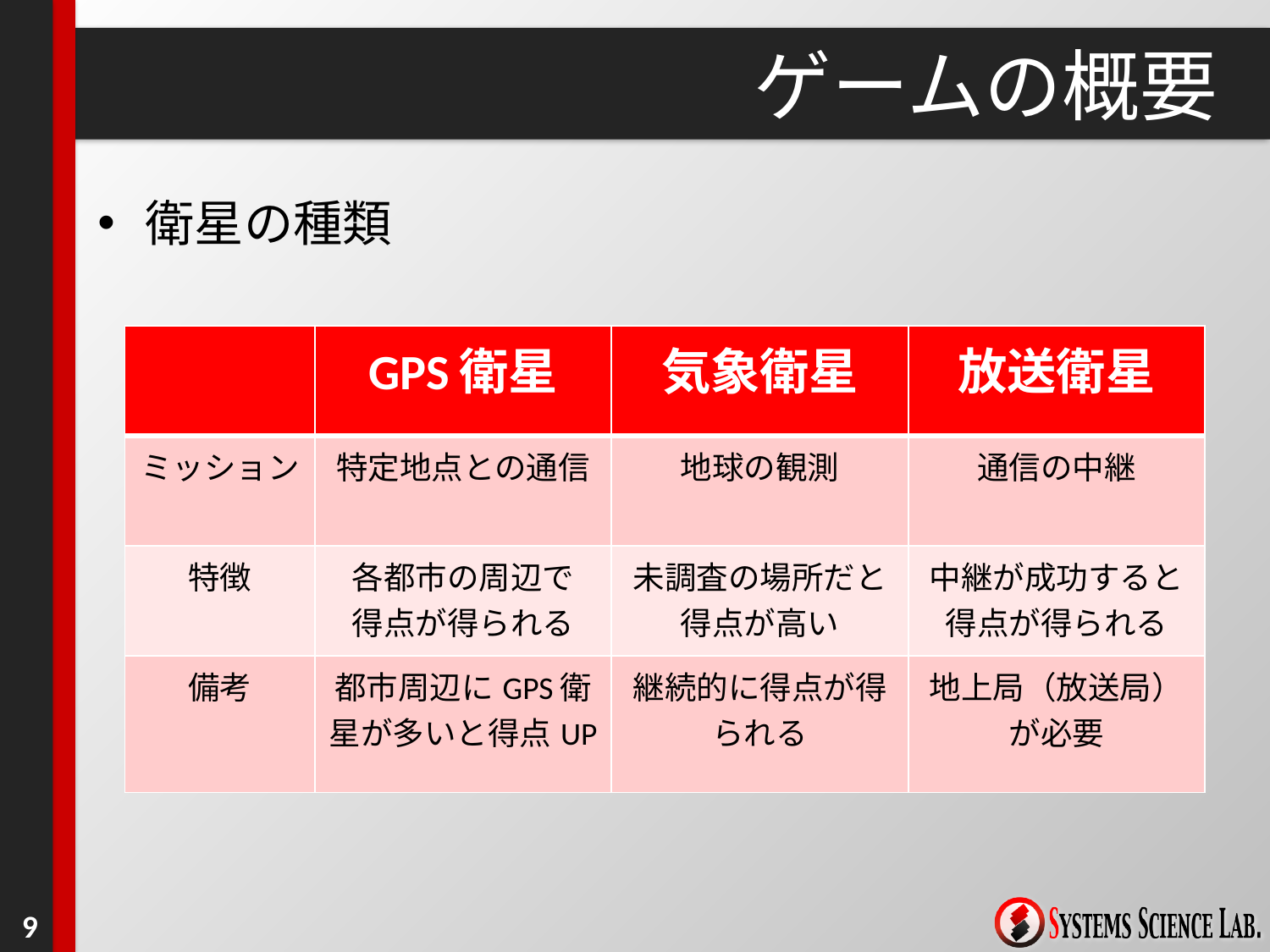

# ゲームの概要
衛星の種類
|  | GPS衛星 | 気象衛星 | 放送衛星 |
| --- | --- | --- | --- |
| ミッション | 特定地点との通信 | 地球の観測 | 通信の中継 |
| 特徴 | 各都市の周辺で 得点が得られる | 未調査の場所だと得点が高い | 中継が成功すると得点が得られる |
| 備考 | 都市周辺にGPS衛星が多いと得点UP | 継続的に得点が得られる | 地上局（放送局） が必要 |
9